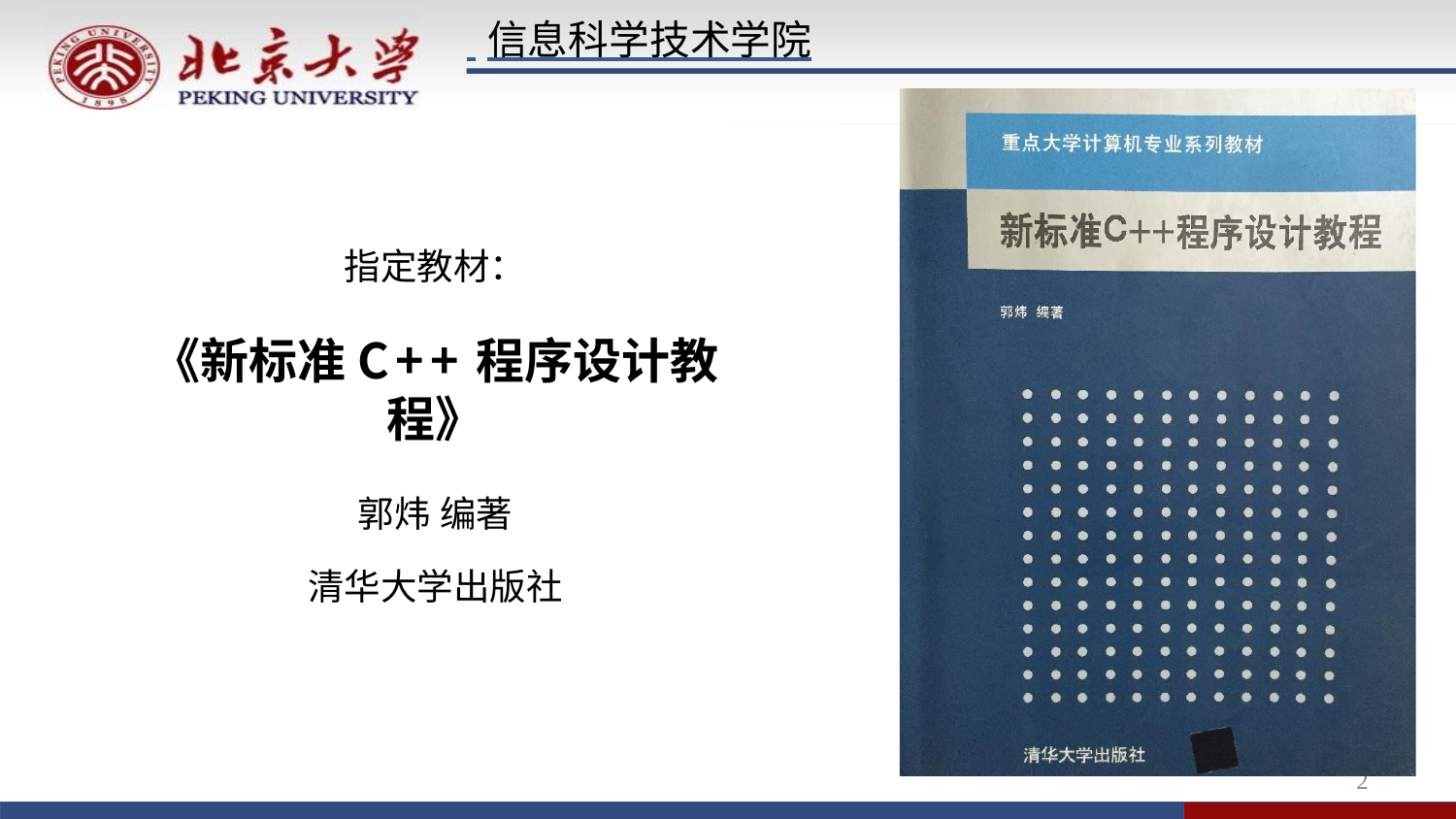

# 信息科学技术学院

指定教材：
《新标准C++程序设计教程》
郭炜 编著

清华大学出版社
2